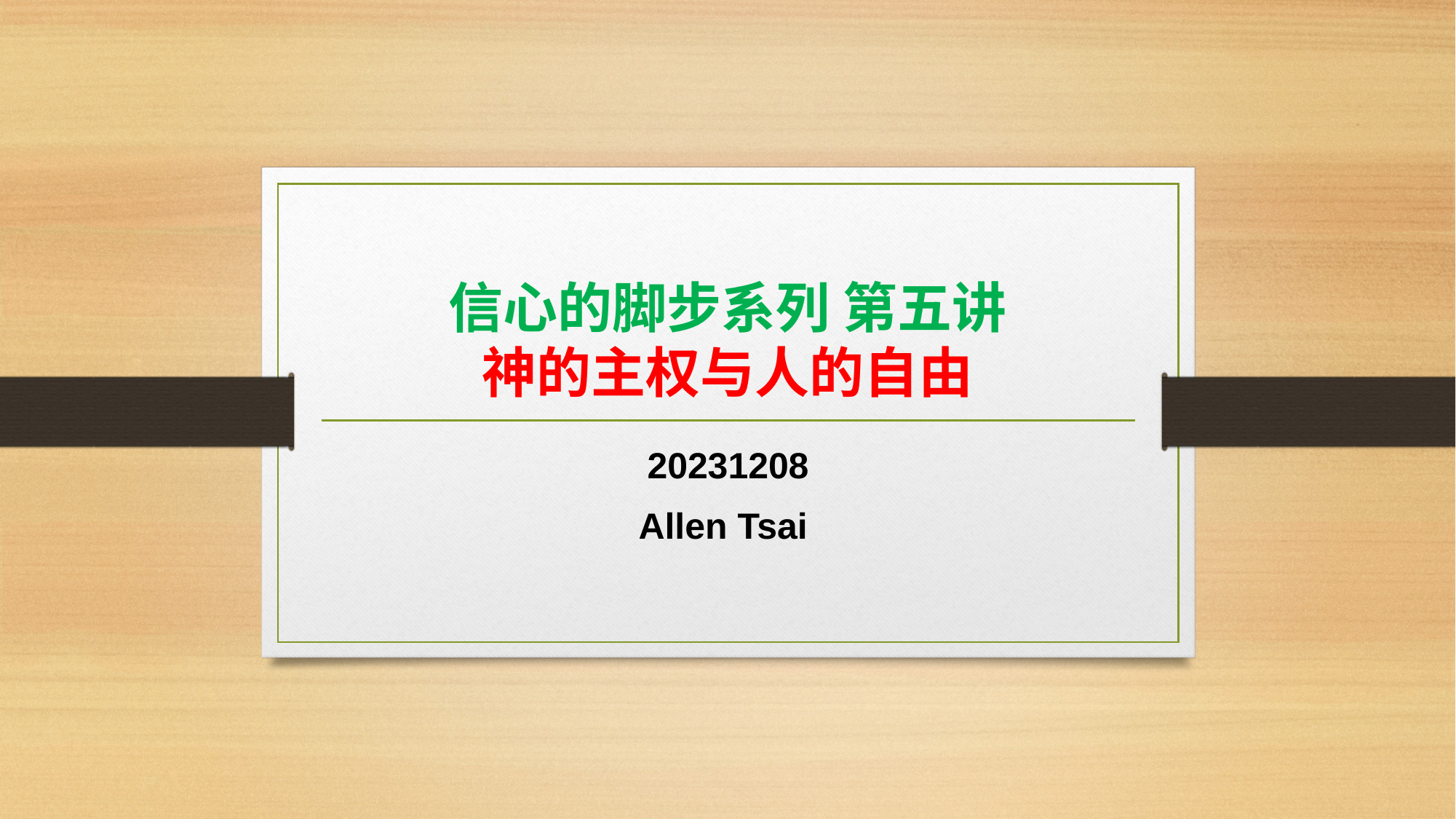

# 信心的脚步系列 第五讲 神的主权与人的自由
20231208
Allen Tsai